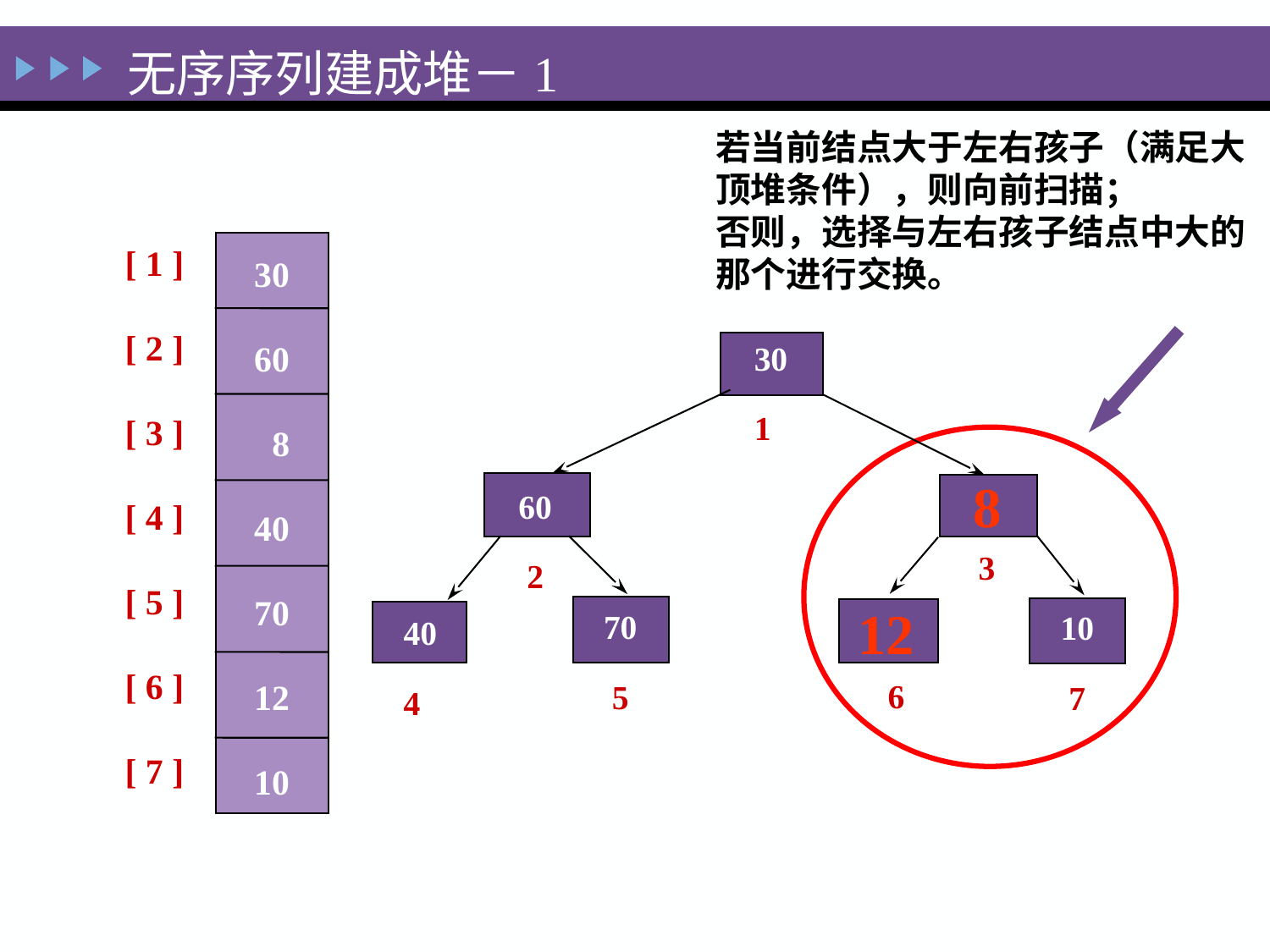

无序序列建成堆－1
若当前结点大于左右孩子（满足大顶堆条件），则向前扫描；
否则，选择与左右孩子结点中大的那个进行交换。

[ 1 ]

[ 2 ]

[ 3 ]

[ 4 ]

[ 5 ]

[ 6 ]

[ 7 ]

30

60

  8

40

70

12

10
 30

 1

 3
 60

  2

70

 5

10

 7

40

4

   6

 8
 12